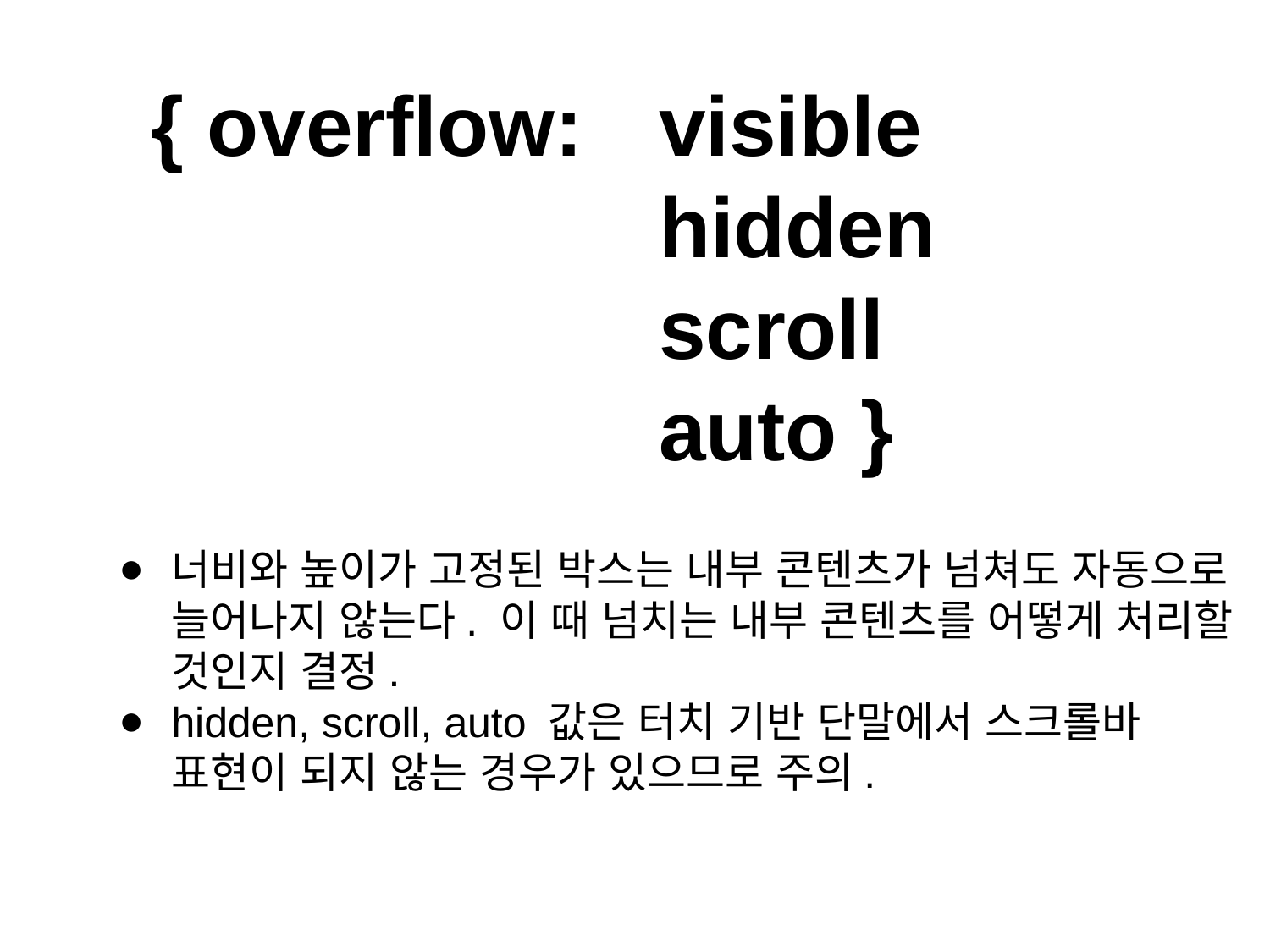

# { overflow:	visible
hidden
scroll
auto }
너비와 높이가 고정된 박스는 내부 콘텐츠가 넘쳐도 자동으로 늘어나지 않는다. 이 때 넘치는 내부 콘텐츠를 어떻게 처리할 것인지 결정.
hidden, scroll, auto 값은 터치 기반 단말에서 스크롤바 표현이 되지 않는 경우가 있으므로 주의.